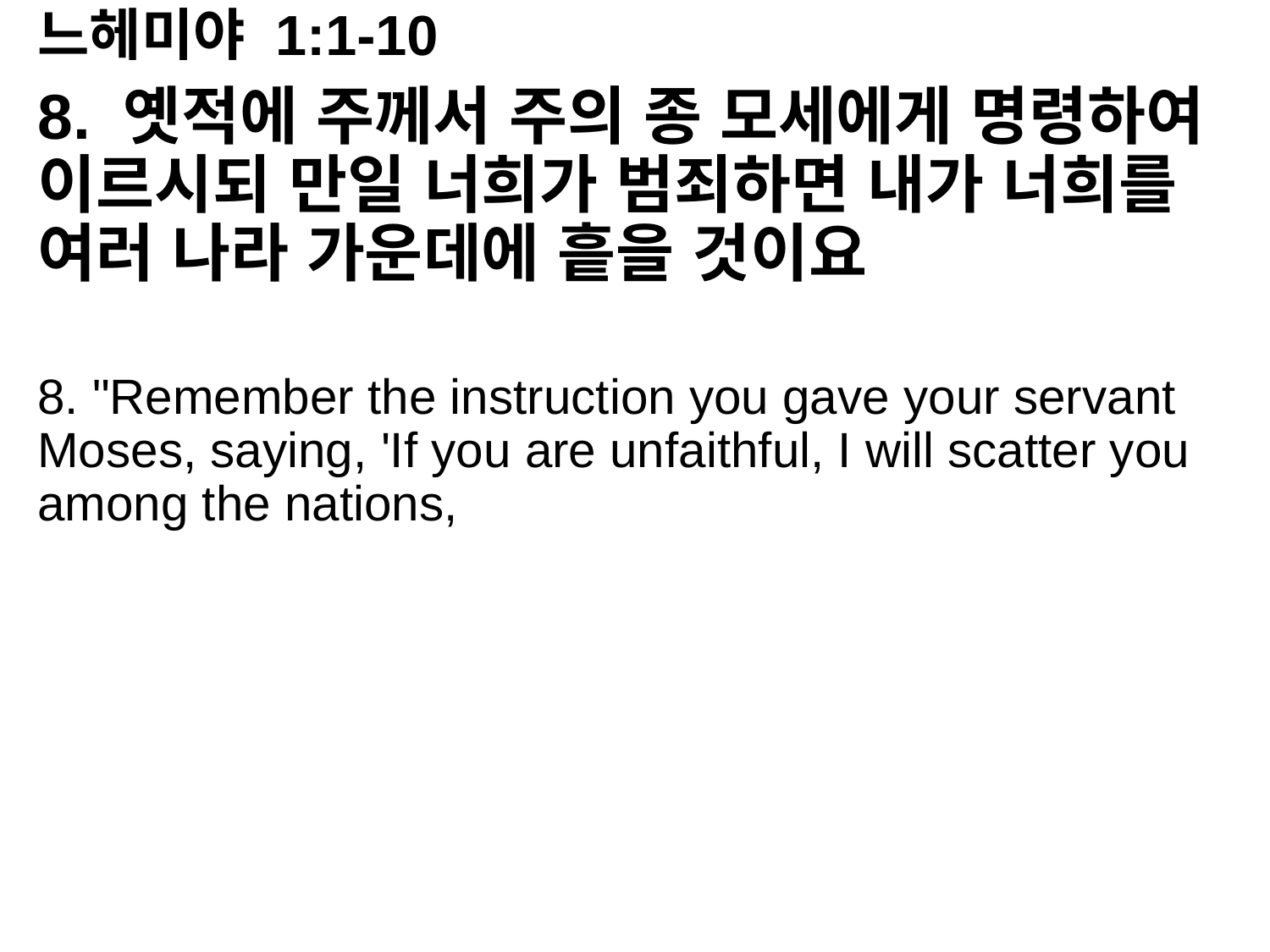

느헤미야 1:1-10
8. 옛적에 주께서 주의 종 모세에게 명령하여 이르시되 만일 너희가 범죄하면 내가 너희를 여러 나라 가운데에 흩을 것이요

8. "Remember the instruction you gave your servant Moses, saying, 'If you are unfaithful, I will scatter you among the nations,